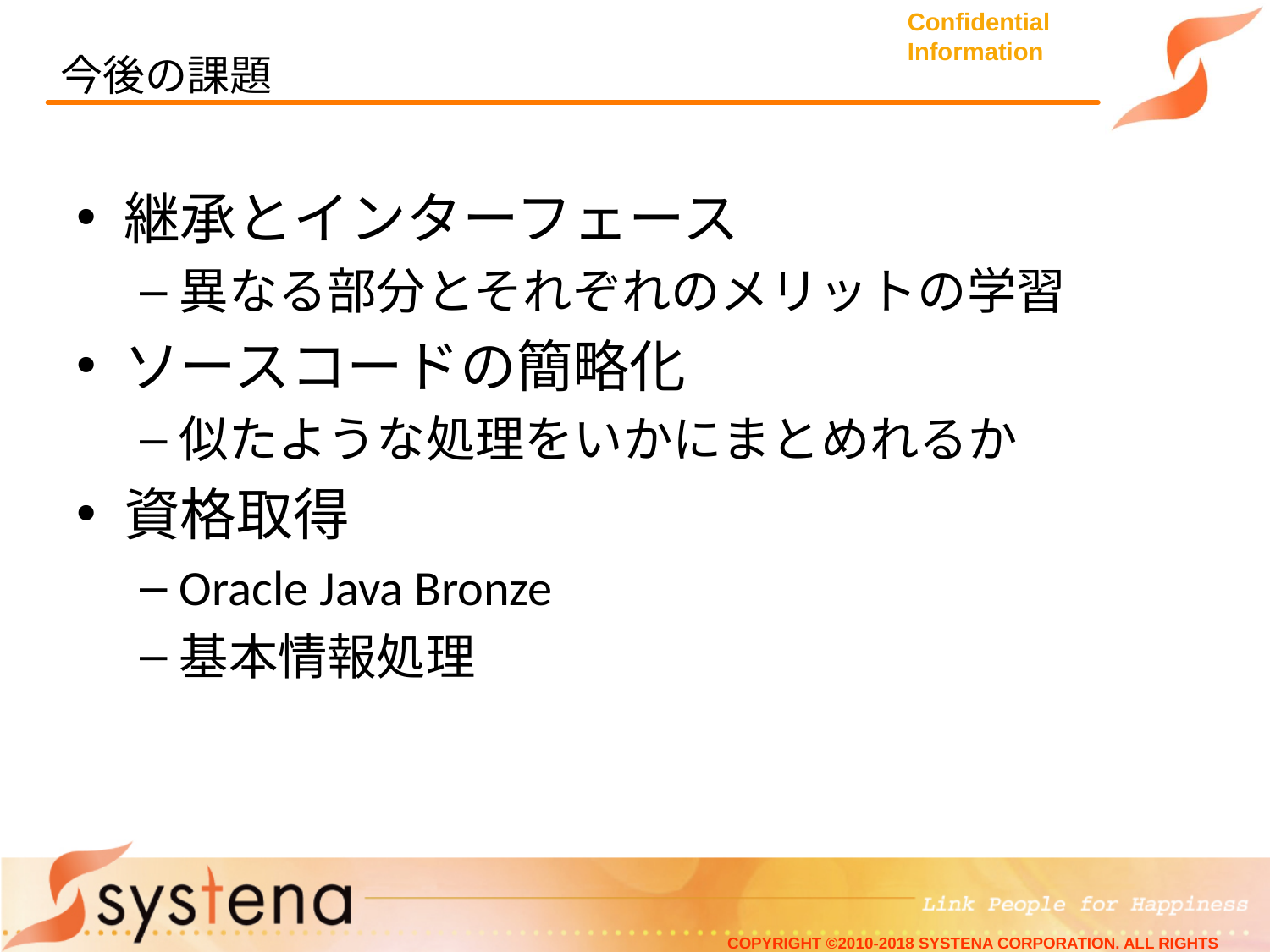

# 今後の課題
継承とインターフェース
異なる部分とそれぞれのメリットの学習
ソースコードの簡略化
似たような処理をいかにまとめれるか
資格取得
Oracle Java Bronze
基本情報処理